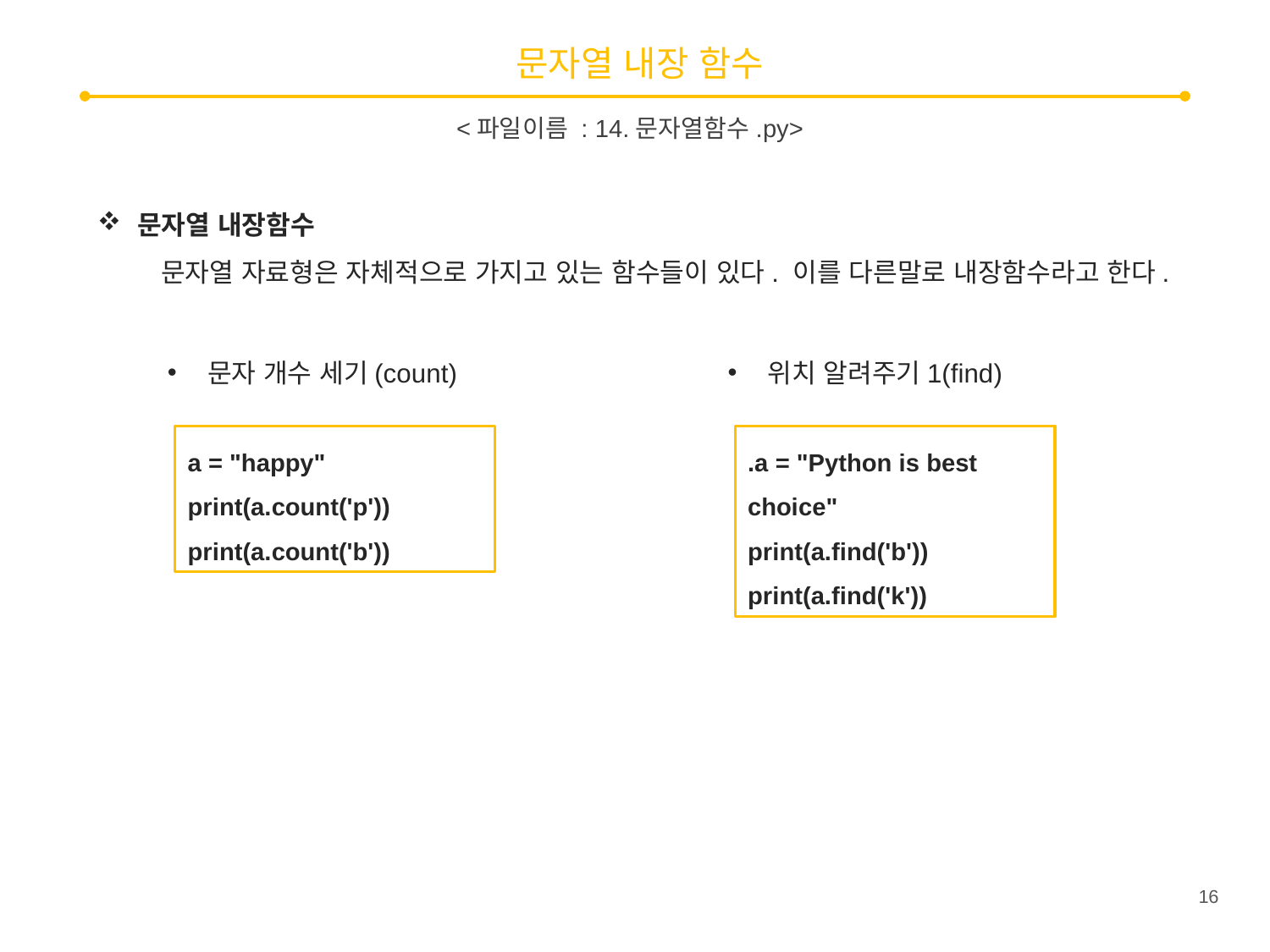

# 문자열 내장 함수
<파일이름 : 14.문자열함수.py>
문자열 내장함수
문자열 자료형은 자체적으로 가지고 있는 함수들이 있다. 이를 다른말로 내장함수라고 한다.
문자 개수 세기(count)
위치 알려주기1(find)
a = "happy"
print(a.count('p'))
print(a.count('b'))
.a = "Python is best choice"
print(a.find('b'))
print(a.find('k'))